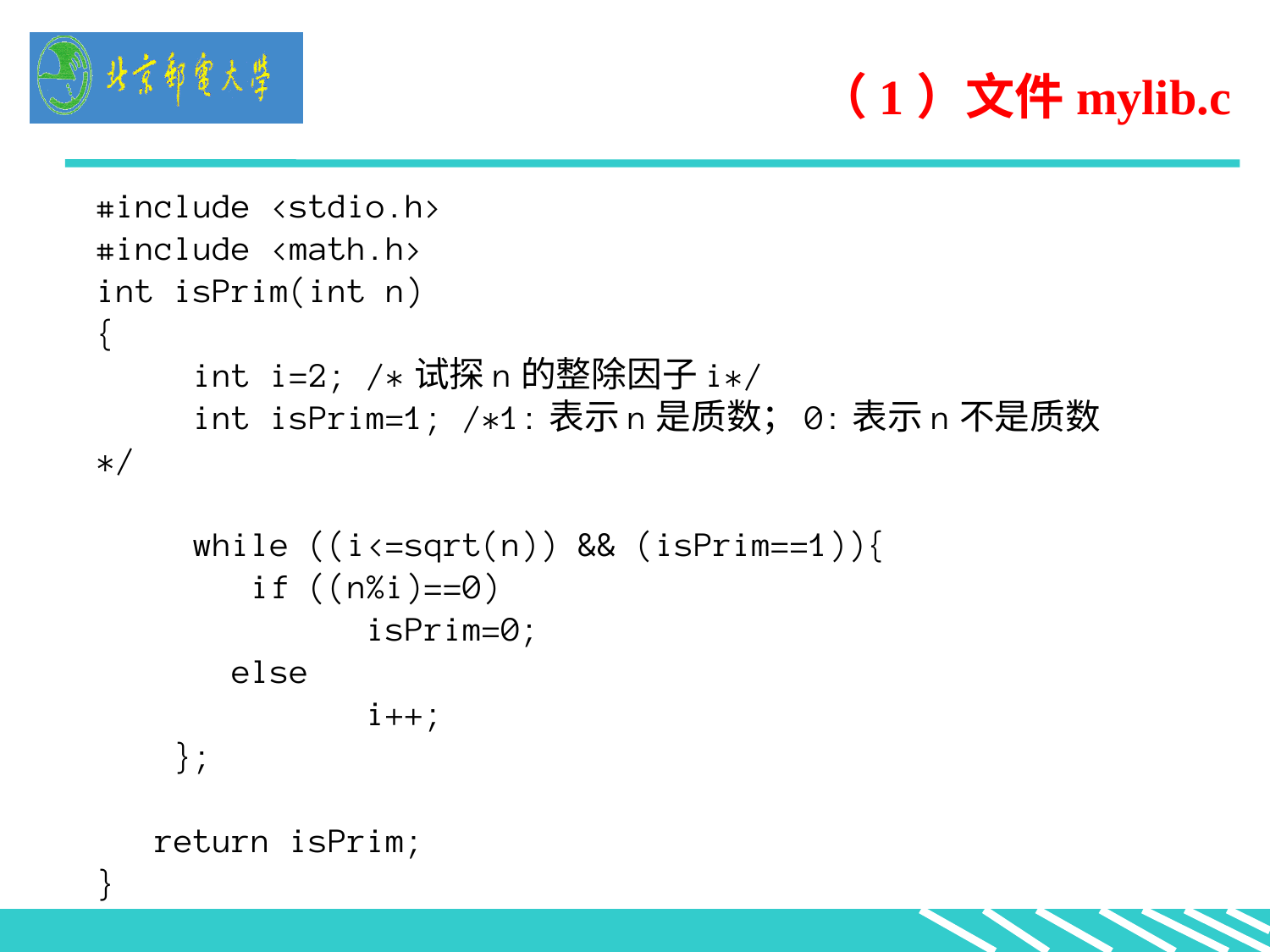

（1）文件mylib.c
#include <stdio.h>
#include <math.h>
int isPrim(int n)
{
     int i=2; /*试探n的整除因子i*/
     int isPrim=1; /*1:表示n是质数；0:表示n不是质数*/

     while ((i<=sqrt(n)) && (isPrim==1)){
        if ((n%i)==0)
              isPrim=0;
       else
              i++;
    };

   return isPrim;
}